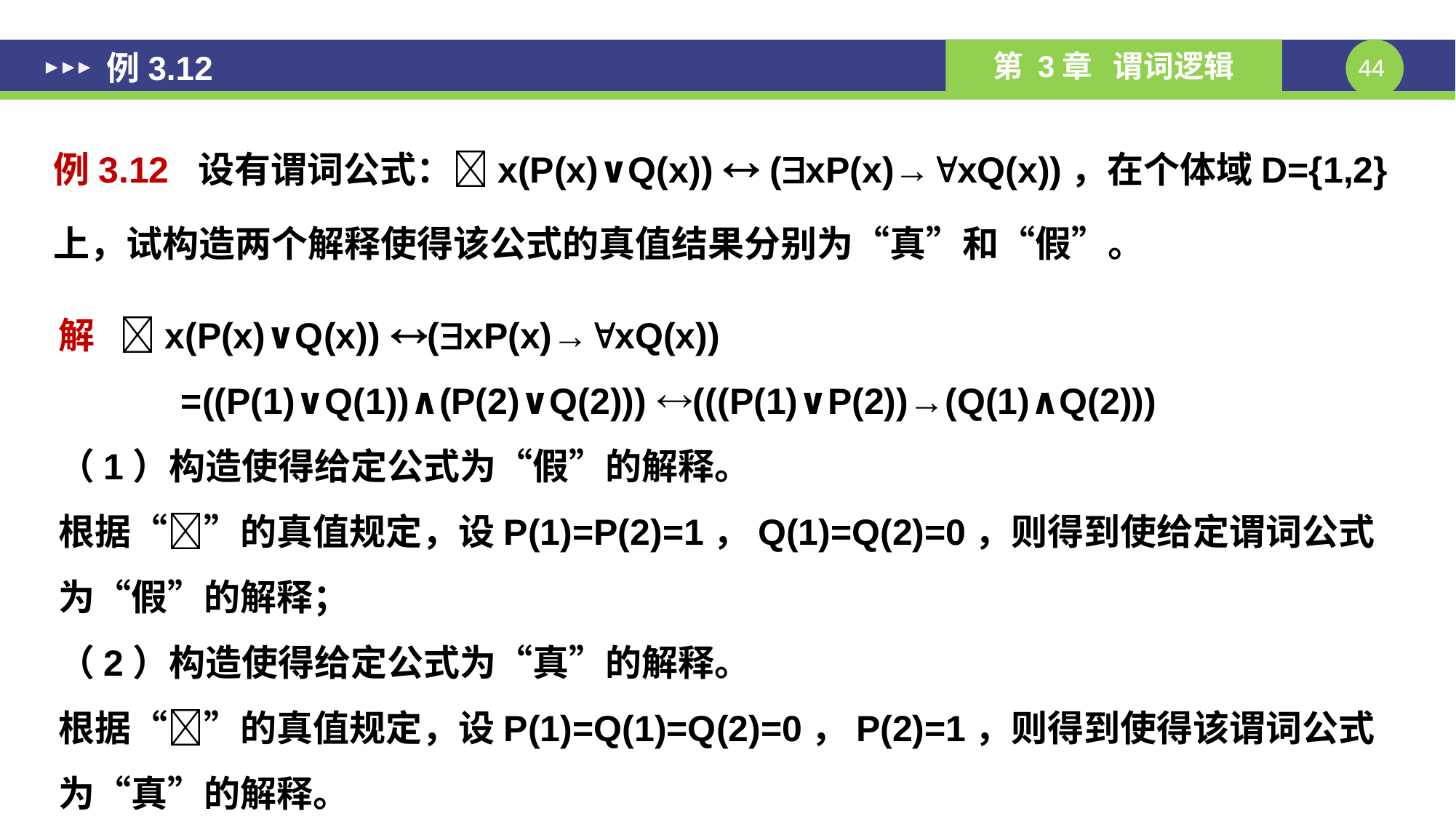

例3.12
例3.12  设有谓词公式：∀x(P(x)∨Q(x)) ↔ (∃xP(x)→∀xQ(x))，在个体域D={1,2}上，试构造两个解释使得该公式的真值结果分别为“真”和“假”。

解   ∀x(P(x)∨Q(x)) ↔(∃xP(x)→∀xQ(x))
            =((P(1)∨Q(1))∧(P(2)∨Q(2))) ↔(((P(1)∨P(2))→(Q(1)∧Q(2)))
（1）构造使得给定公式为“假”的解释。
根据“↔”的真值规定，设P(1)=P(2)=1，Q(1)=Q(2)=0，则得到使给定谓词公式为“假”的解释；
（2）构造使得给定公式为“真”的解释。
根据“↔”的真值规定，设P(1)=Q(1)=Q(2)=0，P(2)=1，则得到使得该谓词公式为“真”的解释。